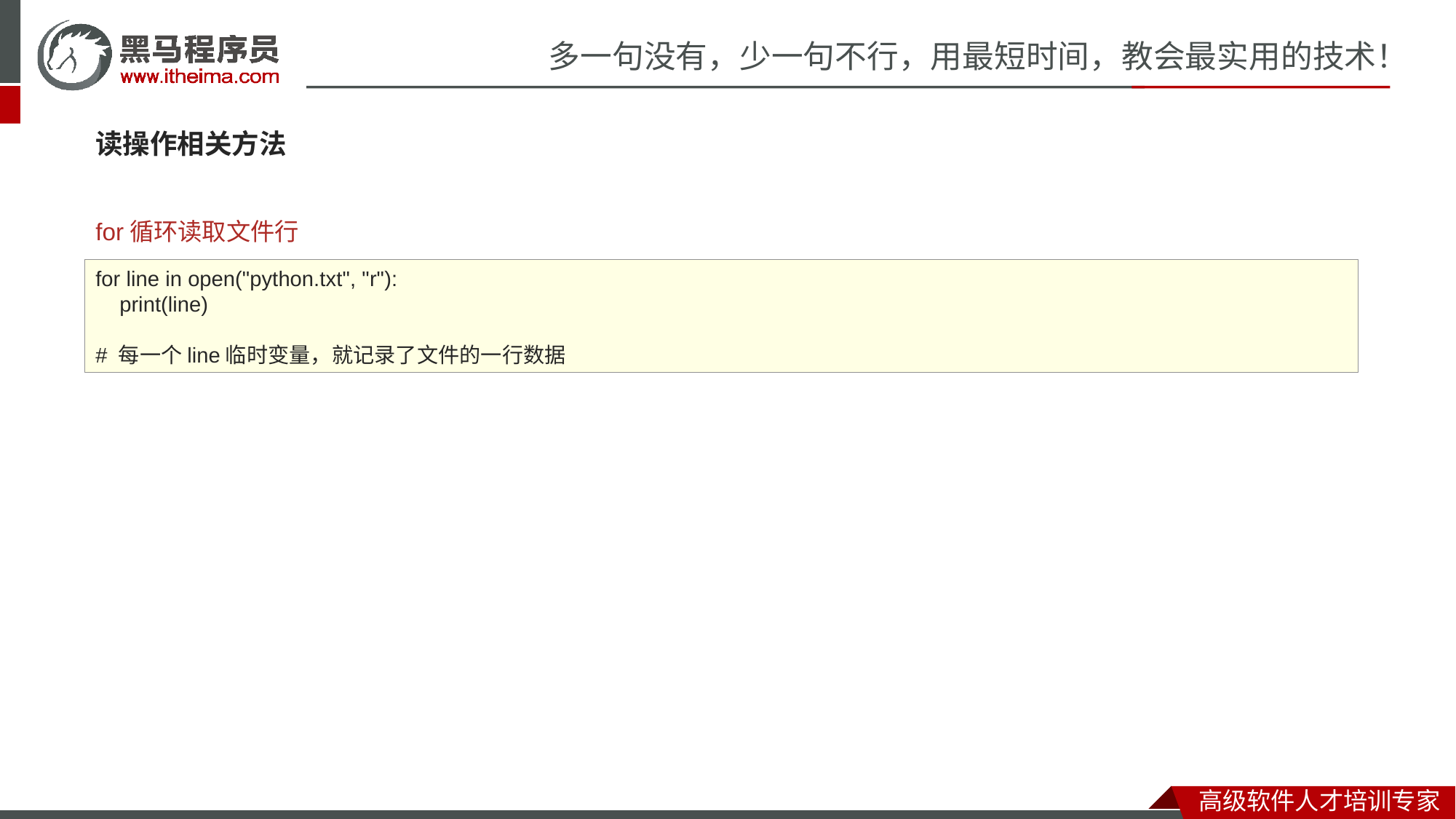

读操作相关方法
for循环读取文件行
for line in open("python.txt", "r"):
    print(line)

# 每一个line临时变量，就记录了文件的一行数据